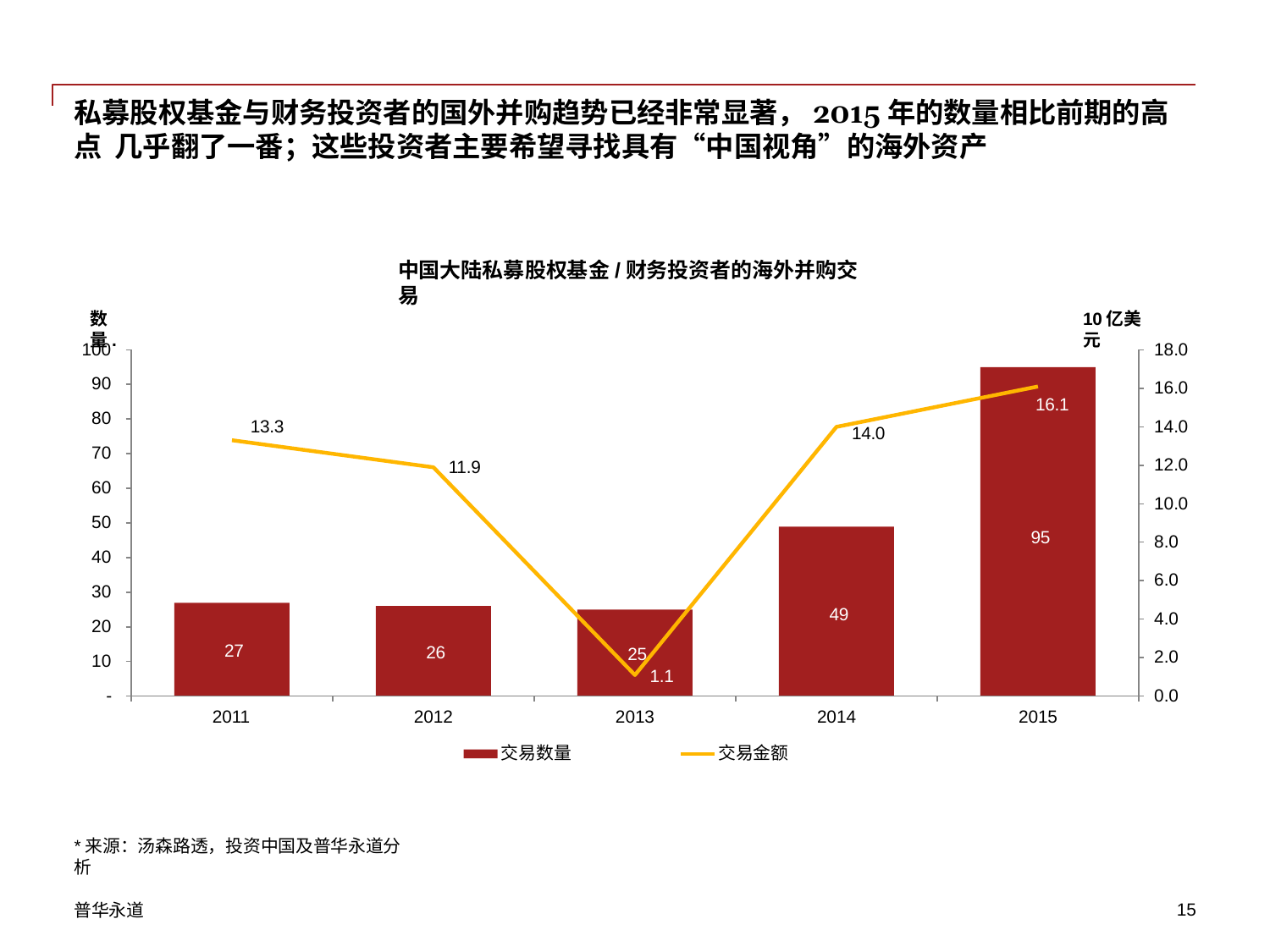

私募股权基金与财务投资者的国外并购趋势已经非常显著，2015年的数量相比前期的高点  几乎翻了一番；这些投资者主要希望寻找具有“中国视角”的海外资产
中国大陆私募股权基金/财务投资者的海外并购交易
数量.
10亿美元
100
90
80
70
60
50
40
30
20
10
-
18.0

16.1

95
16.0

14.0
13.3

14.0

12.0

11.9

10.0

49
8.0

6.0

27

26
4.0

25
1.1

2.0

0.0

2011
2012
2013
2014
2015
交易数量
交易金额

*来源：汤森路透，投资中国及普华永道分析
普华永道
15